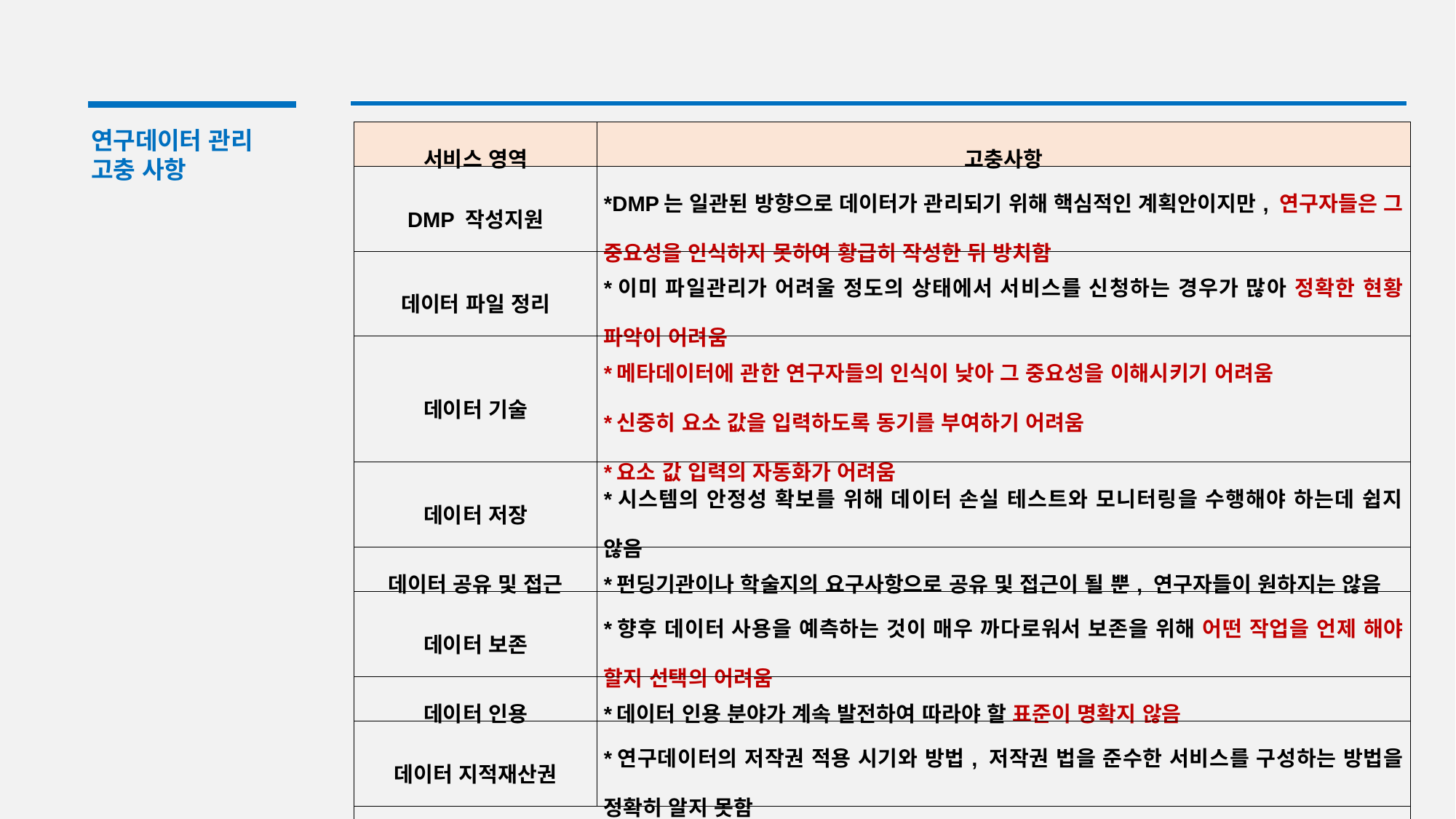

연구데이터 관리 고충 사항
| 서비스 영역 | 고충사항 |
| --- | --- |
| DMP 작성지원 | \*DMP는 일관된 방향으로 데이터가 관리되기 위해 핵심적인 계획안이지만, 연구자들은 그 중요성을 인식하지 못하여 황급히 작성한 뒤 방치함 |
| 데이터 파일 정리 | \*이미 파일관리가 어려울 정도의 상태에서 서비스를 신청하는 경우가 많아 정확한 현황 파악이 어려움 |
| 데이터 기술 | \*메타데이터에 관한 연구자들의 인식이 낮아 그 중요성을 이해시키기 어려움 \*신중히 요소 값을 입력하도록 동기를 부여하기 어려움 \*요소 값 입력의 자동화가 어려움 |
| 데이터 저장 | \*시스템의 안정성 확보를 위해 데이터 손실 테스트와 모니터링을 수행해야 하는데 쉽지 않음 |
| 데이터 공유 및 접근 | \*펀딩기관이나 학술지의 요구사항으로 공유 및 접근이 될 뿐, 연구자들이 원하지는 않음 |
| 데이터 보존 | \*향후 데이터 사용을 예측하는 것이 매우 까다로워서 보존을 위해 어떤 작업을 언제 해야 할지 선택의 어려움 |
| 데이터 인용 | \*데이터 인용 분야가 계속 발전하여 따라야 할 표준이 명확지 않음 |
| 데이터 지적재산권 | \*연구데이터의 저작권 적용 시기와 방법, 저작권 법을 준수한 서비스를 구성하는 방법을 정확히 알지 못함 |
| University of Michigan Library 연구데이터 관리의 고충 출처 : 김성훈, 오삼균. (2018). 연구데이터 관리서비스의 구현 시 고려사항에 관한 연구. 정보관리학회지, 35(2), 141-165. |  |